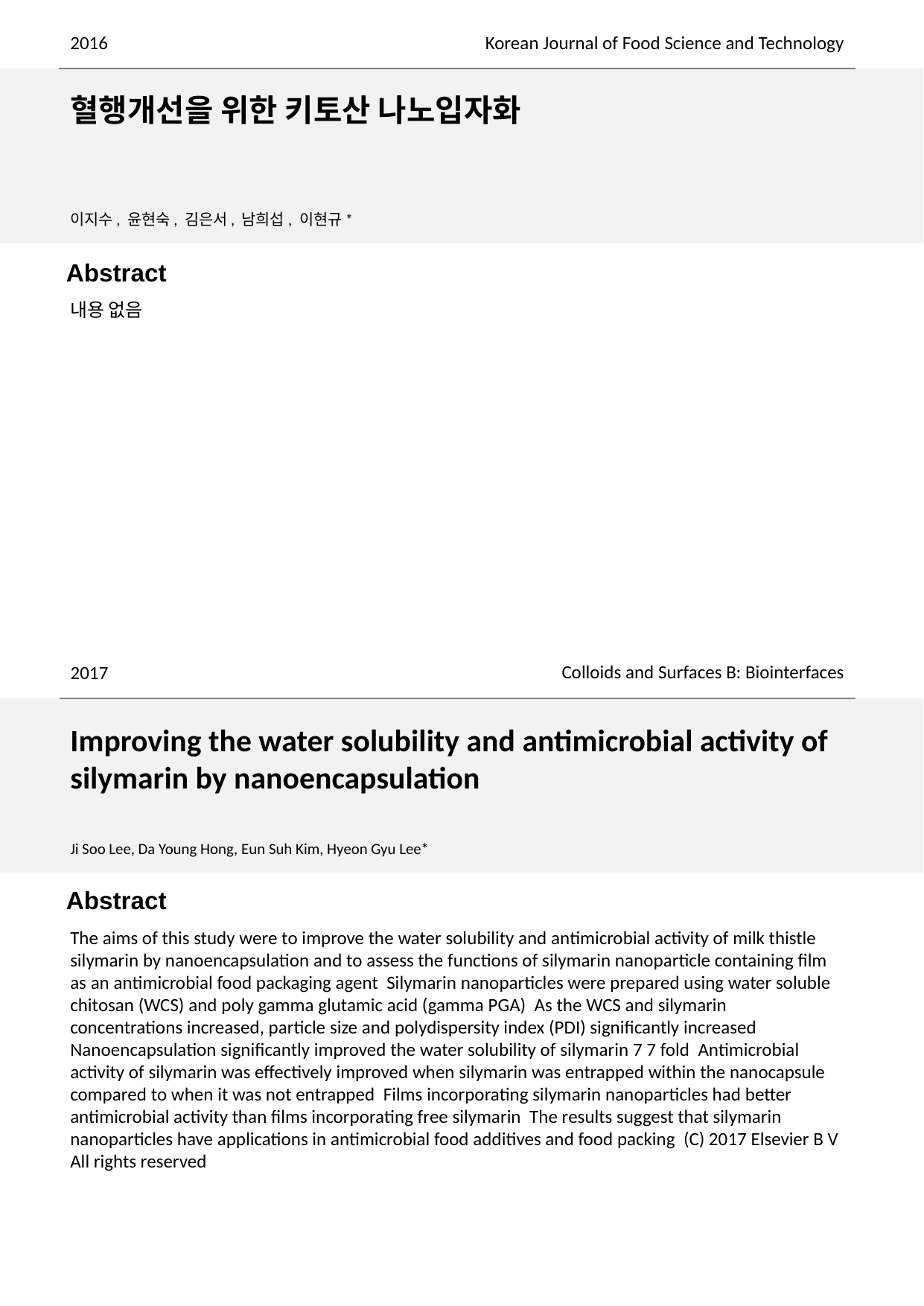

2016
Korean Journal of Food Science and Technology
혈행개선을 위한 키토산 나노입자화
이지수, 윤현숙, 김은서, 남희섭, 이현규*
내용 없음
Colloids and Surfaces B: Biointerfaces
2017
Improving the water solubility and antimicrobial activity of silymarin by nanoencapsulation
Ji Soo Lee, Da Young Hong, Eun Suh Kim, Hyeon Gyu Lee*
The aims of this study were to improve the water solubility and antimicrobial activity of milk thistle silymarin by nanoencapsulation and to assess the functions of silymarin nanoparticle containing film as an antimicrobial food packaging agent  Silymarin nanoparticles were prepared using water soluble chitosan (WCS) and poly gamma glutamic acid (gamma PGA)  As the WCS and silymarin concentrations increased, particle size and polydispersity index (PDI) significantly increased  Nanoencapsulation significantly improved the water solubility of silymarin 7 7 fold  Antimicrobial activity of silymarin was effectively improved when silymarin was entrapped within the nanocapsule compared to when it was not entrapped  Films incorporating silymarin nanoparticles had better antimicrobial activity than films incorporating free silymarin  The results suggest that silymarin nanoparticles have applications in antimicrobial food additives and food packing  (C) 2017 Elsevier B V  All rights reserved